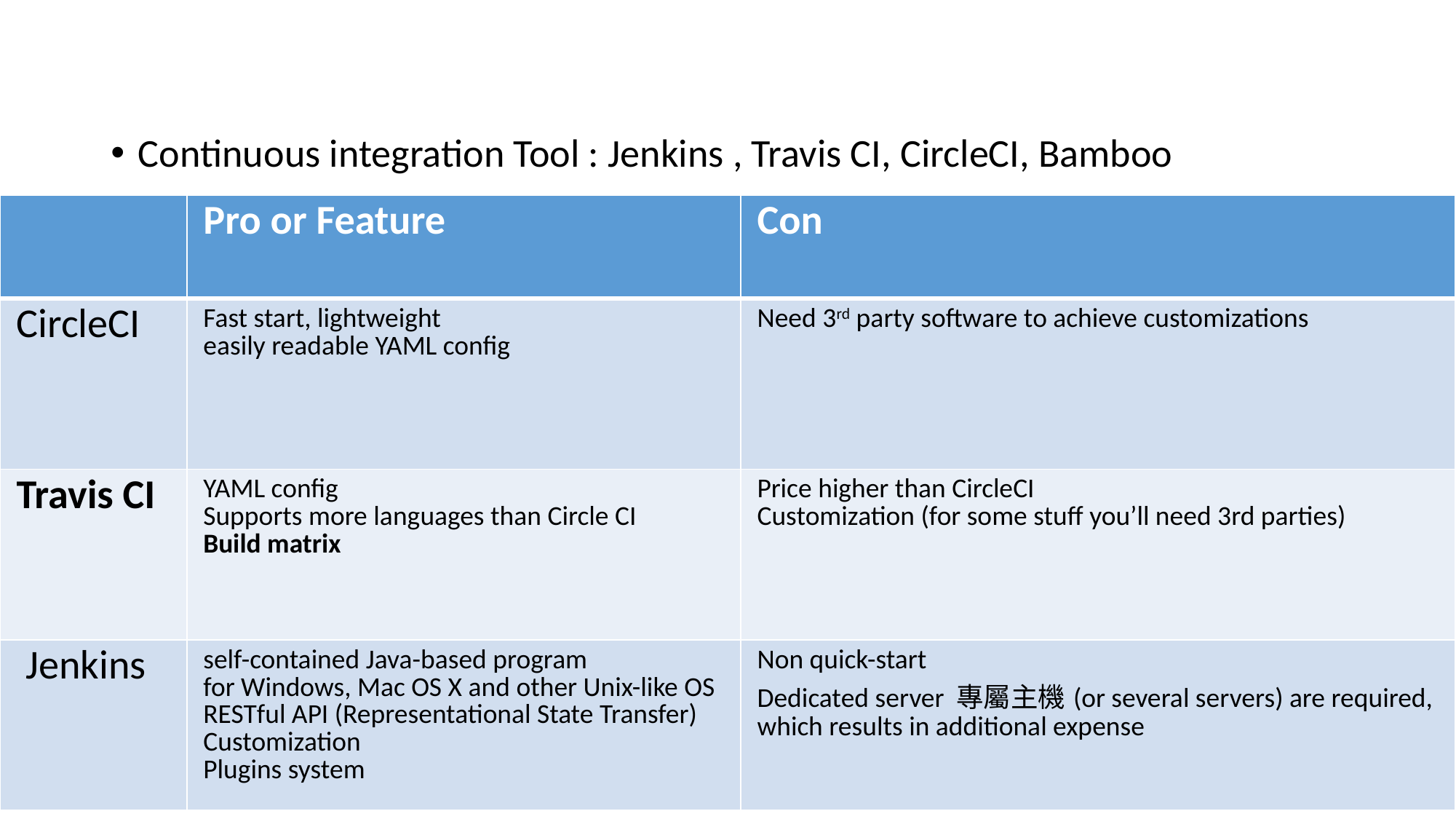

#
Continuous integration Tool : Jenkins , Travis CI, CircleCI, Bamboo

|  | Pro or Feature | Con |
| --- | --- | --- |
| CircleCI | Fast start, lightweight easily readable YAML config | Need 3rd party software to achieve customizations |
| Travis CI | YAML config Supports more languages than Circle CI Build matrix | Price higher than CircleCI Customization (for some stuff you’ll need 3rd parties) |
| Jenkins | self-contained Java-based program for Windows, Mac OS X and other Unix-like OS RESTful API (Representational State Transfer) Customization Plugins system | Non quick-start Dedicated server 專屬主機(or several servers) are required, which results in additional expense |